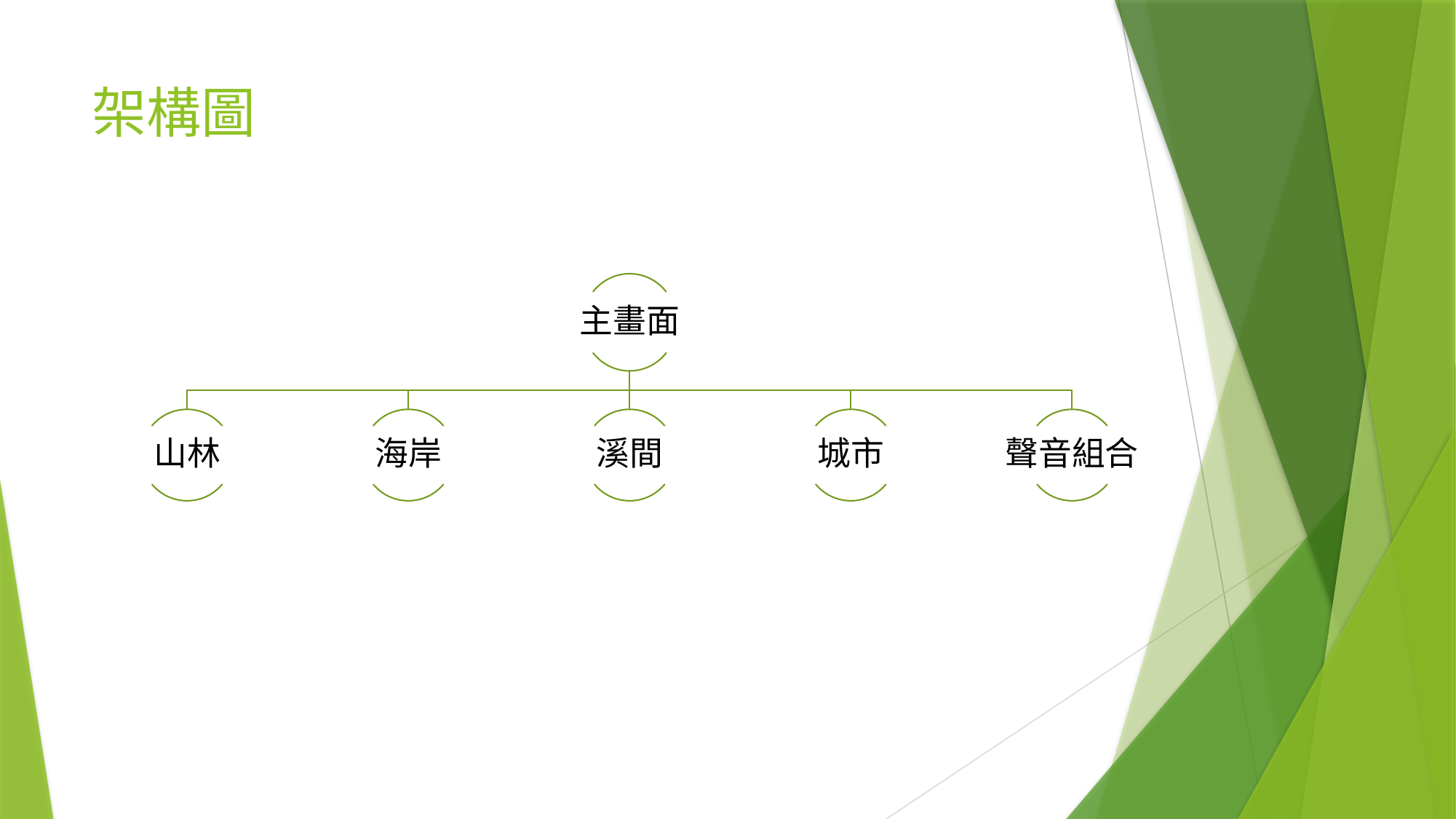

# 架構圖
主畫面
山林
海岸
溪間
城市
聲音組合